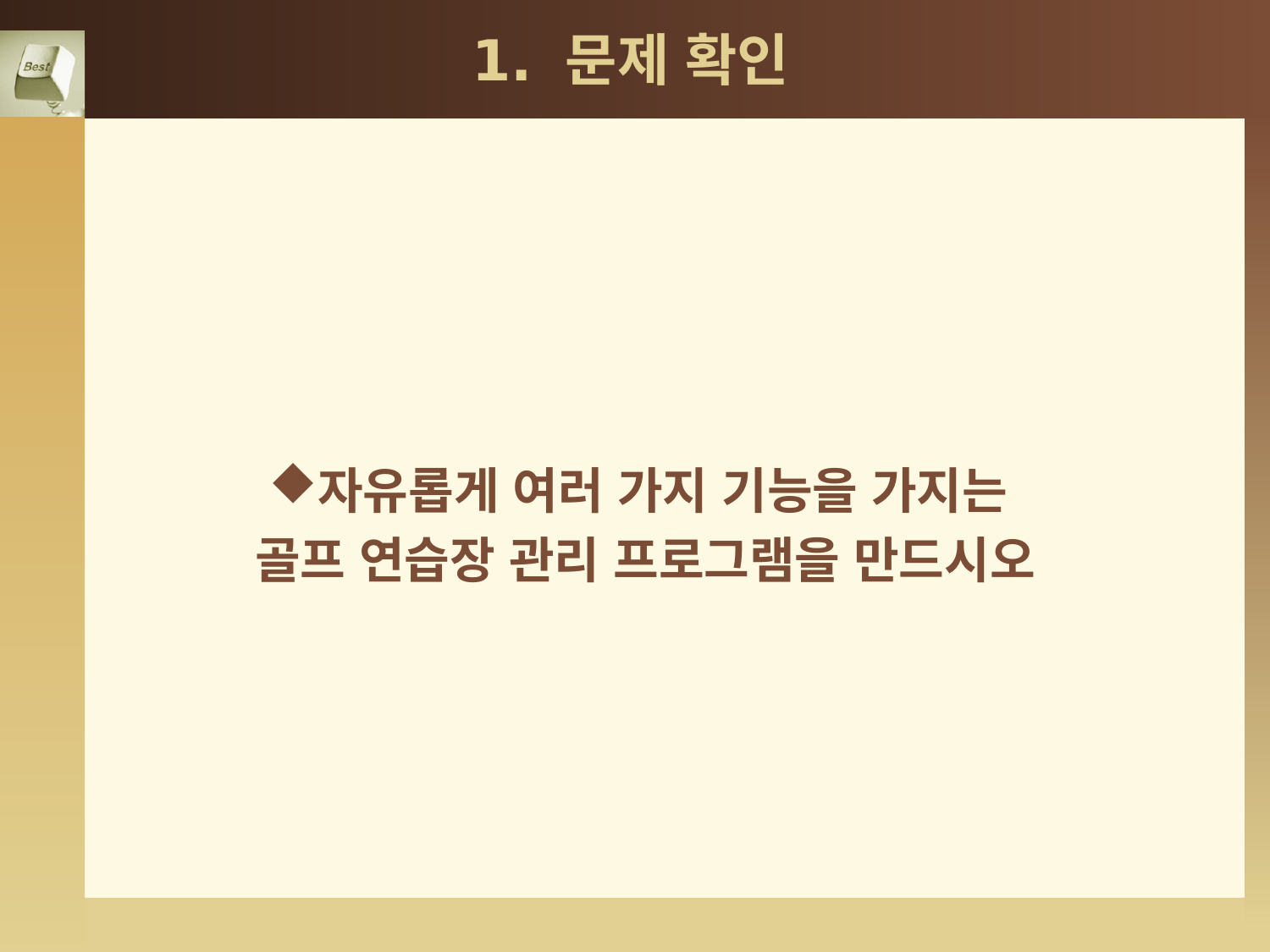

# 1. 문제 확인

자유롭게 여러 가지 기능을 가지는
골프 연습장 관리 프로그램을 만드시오